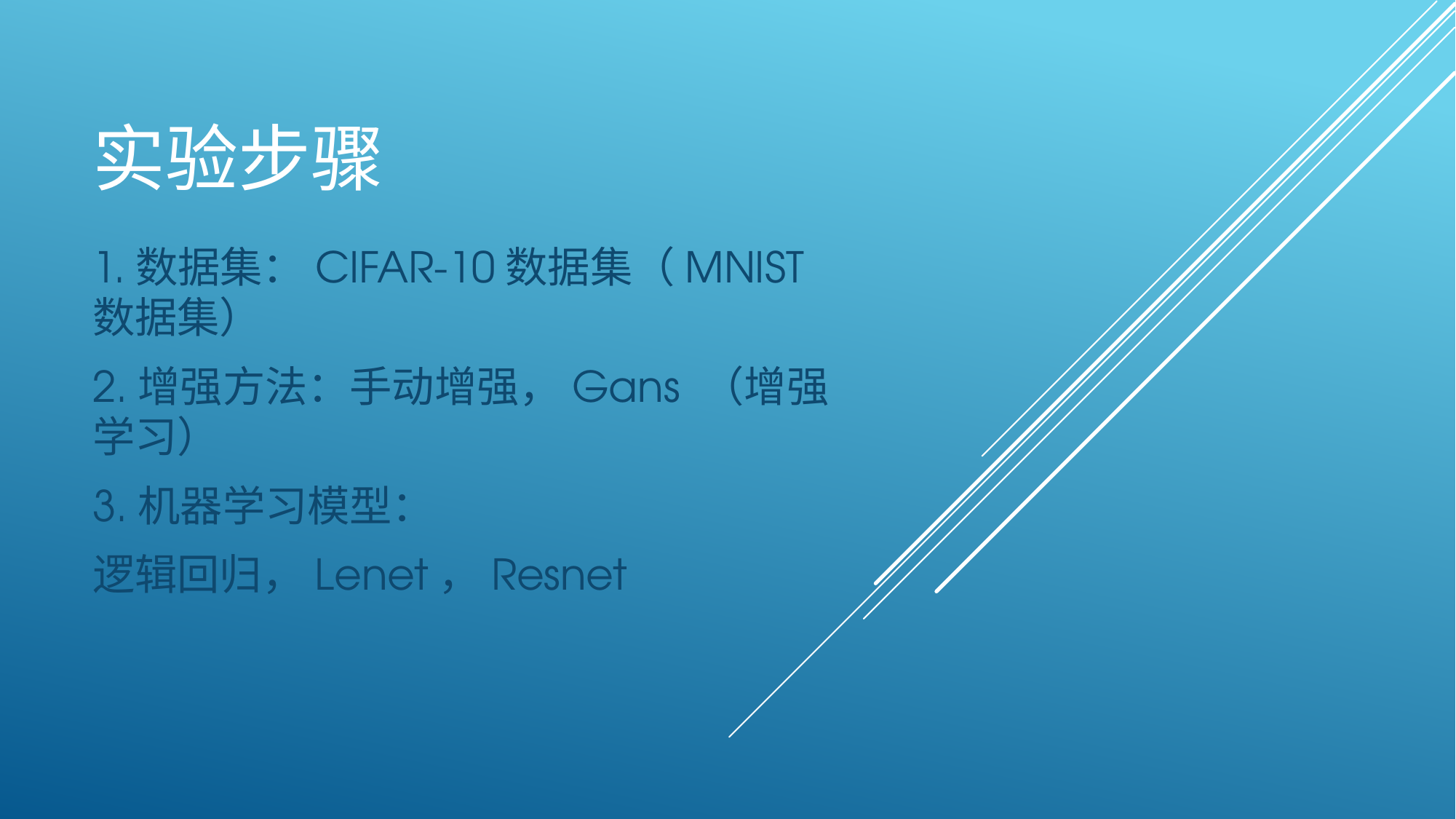

# 实验步骤
1.数据集：CIFAR-10数据集（MNIST数据集）
2.增强方法：手动增强，Gans （增强学习）
3.机器学习模型：
逻辑回归，Lenet，Resnet